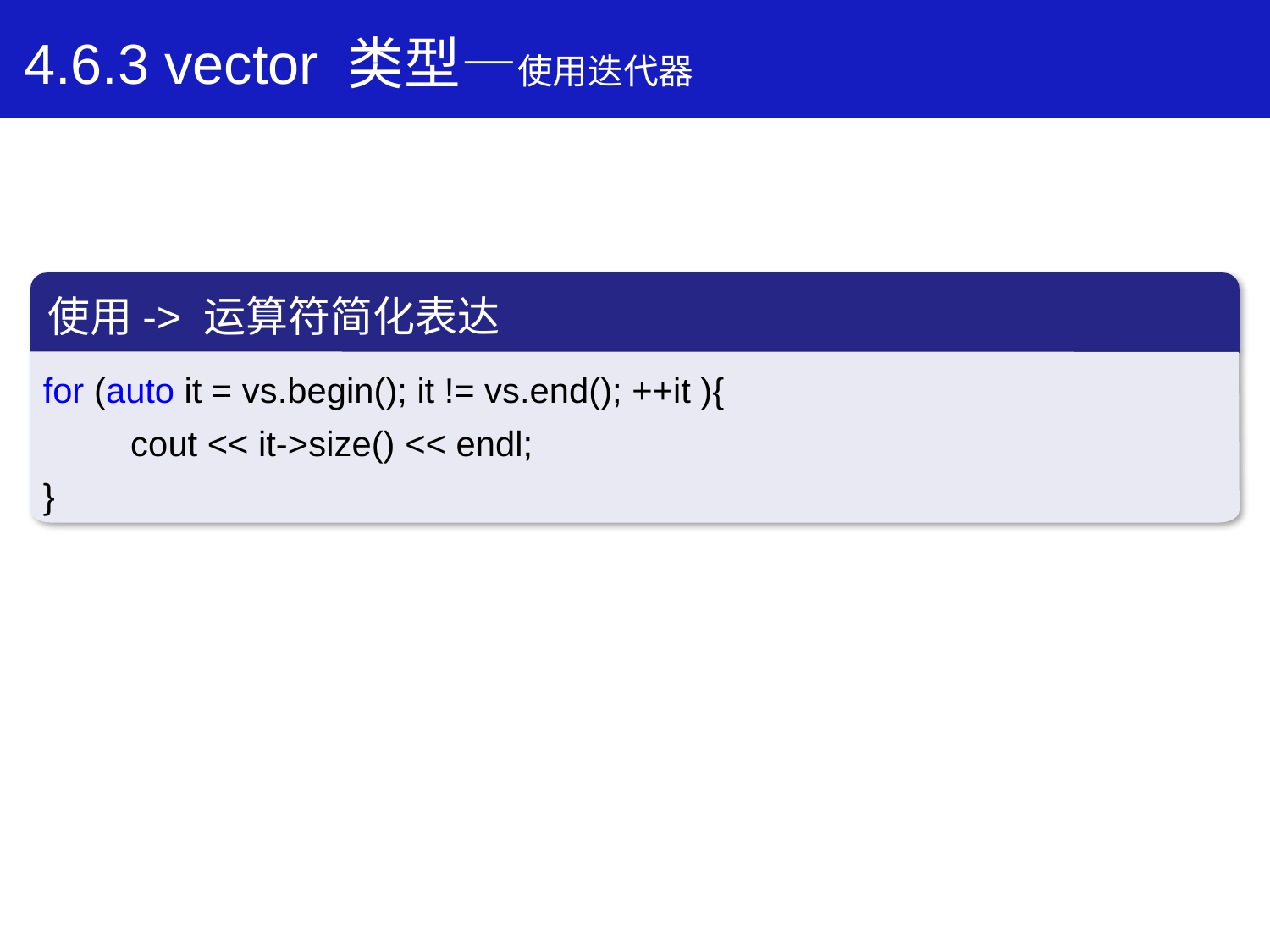

4.6.3 vector 类型—使用迭代器
使用-> 运算符简化表达
for (auto it = vs.begin(); it != vs.end(); ++it ){
         cout << it->size() << endl;
}
100